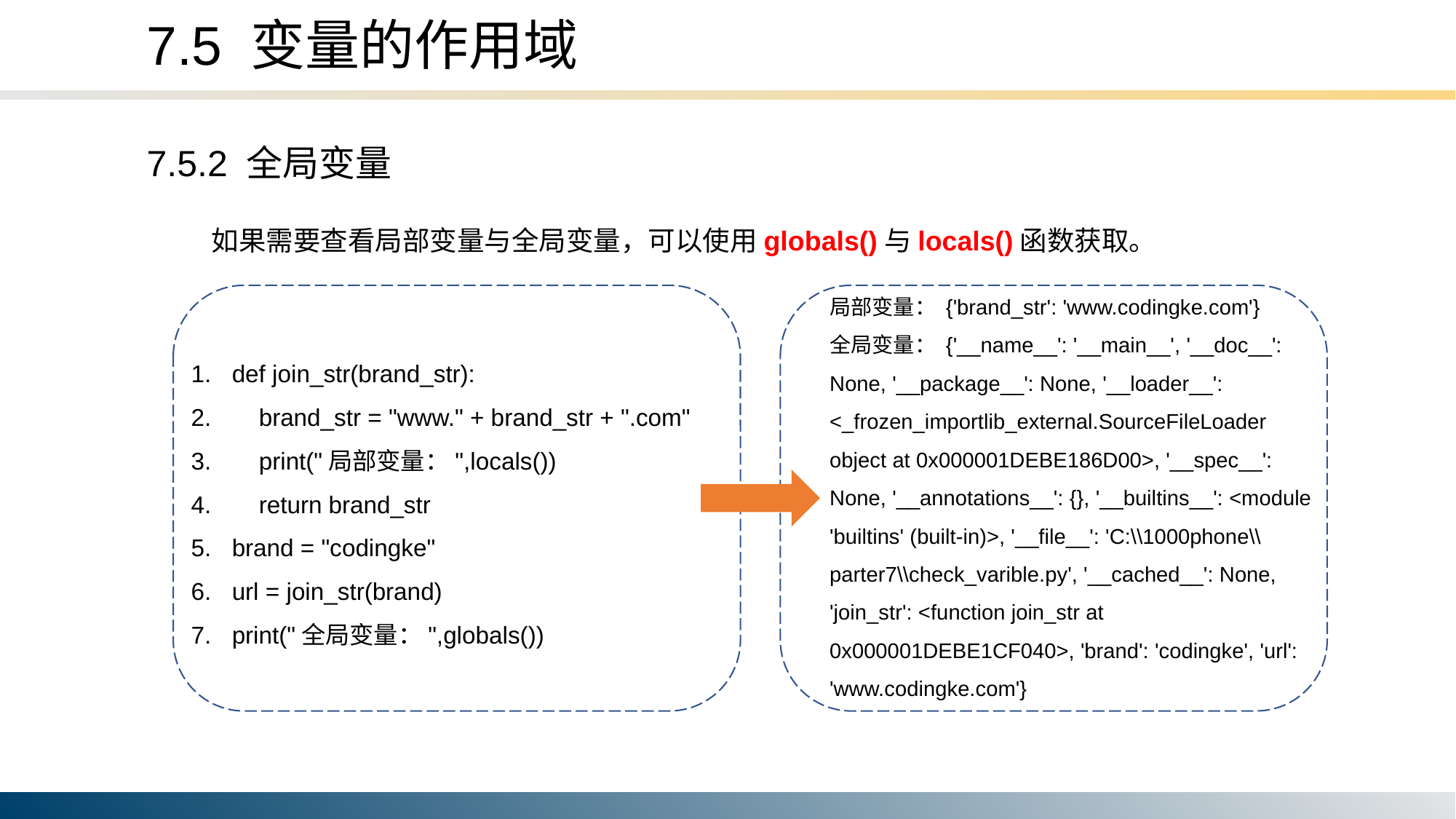

7.5 变量的作用域
7.5.2 全局变量
如果需要查看局部变量与全局变量，可以使用globals()与locals()函数获取。
局部变量： {'brand_str': 'www.codingke.com'}
全局变量： {'__name__': '__main__', '__doc__': None, '__package__': None, '__loader__': <_frozen_importlib_external.SourceFileLoader object at 0x000001DEBE186D00>, '__spec__': None, '__annotations__': {}, '__builtins__': <module 'builtins' (built-in)>, '__file__': 'C:\\1000phone\\parter7\\check_varible.py', '__cached__': None, 'join_str': <function join_str at 0x000001DEBE1CF040>, 'brand': 'codingke', 'url': 'www.codingke.com'}

def join_str(brand_str):
    brand_str = "www." + brand_str + ".com"
    print("局部变量：",locals())
    return brand_str
brand = "codingke"
url = join_str(brand)
print("全局变量：",globals())